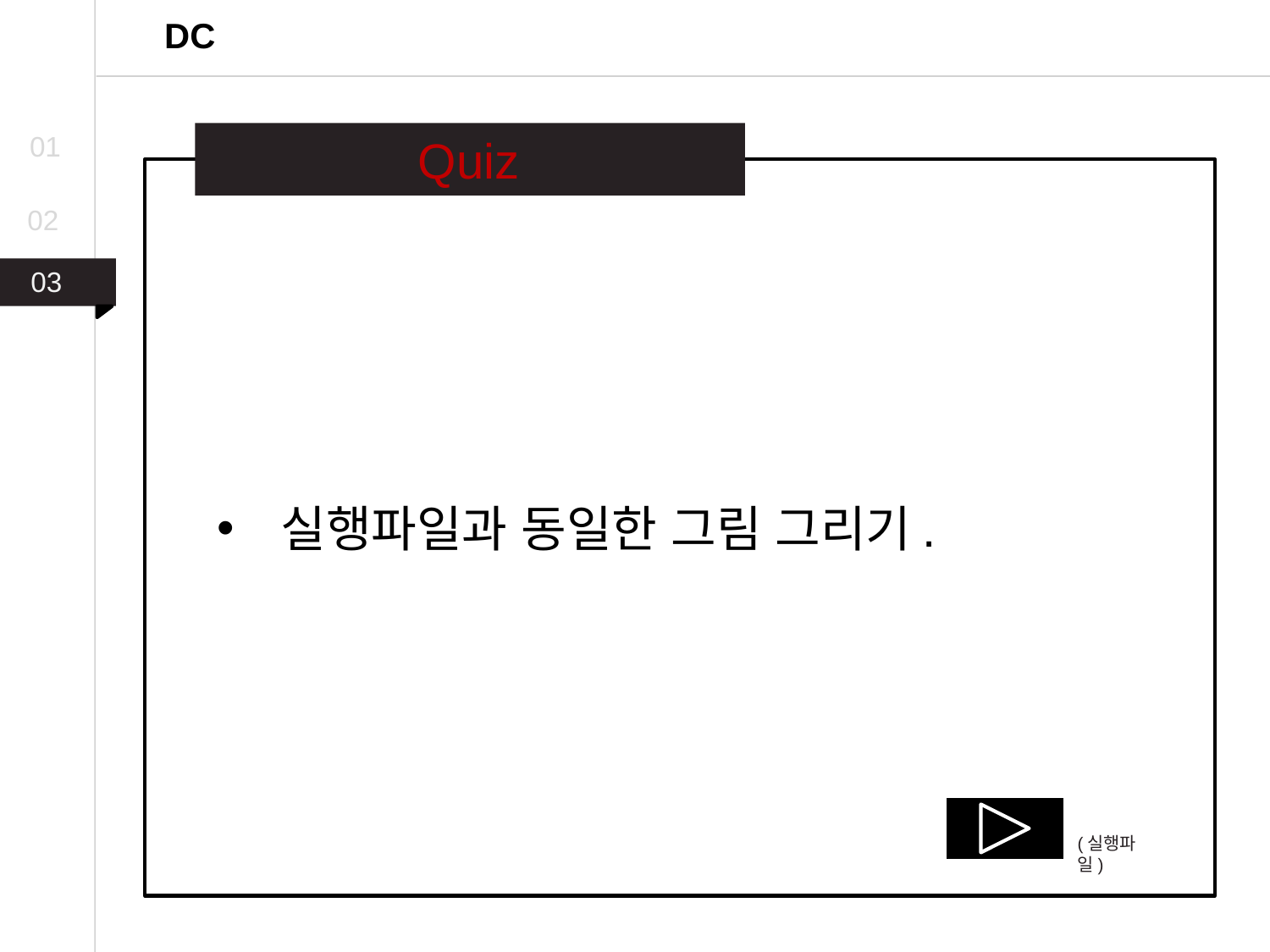

DC
01
Quiz

02
03

03
02

실행파일과 동일한 그림 그리기.

(실행파일)